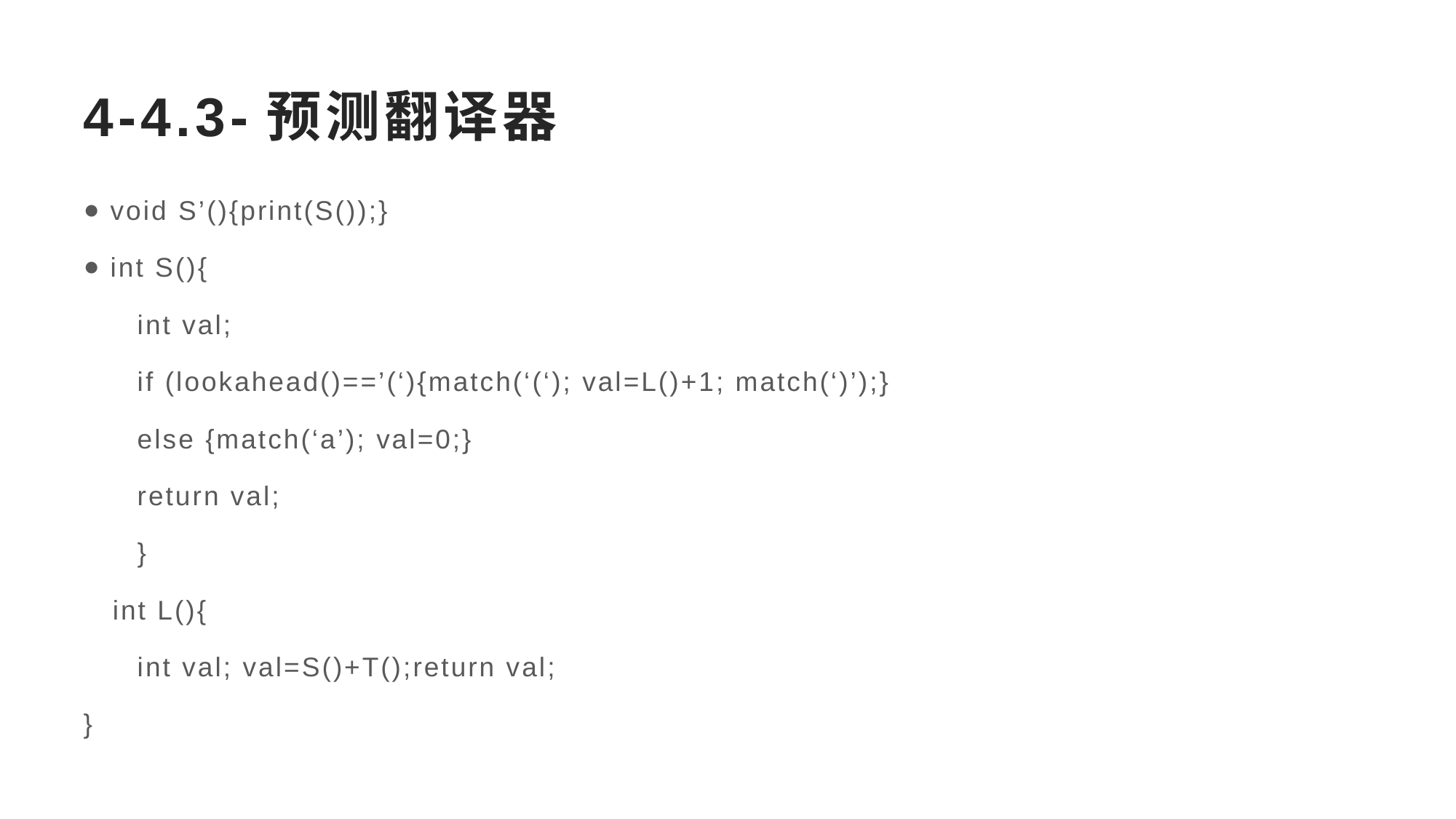

# 4-4.3-预测翻译器
void S’(){print(S());}
int S(){
int val;
if (lookahead()==’(‘){match(‘(‘); val=L()+1; match(‘)’);}
else {match(‘a’); val=0;}
return val;
}
   int L(){
int val; val=S()+T();return val;
}